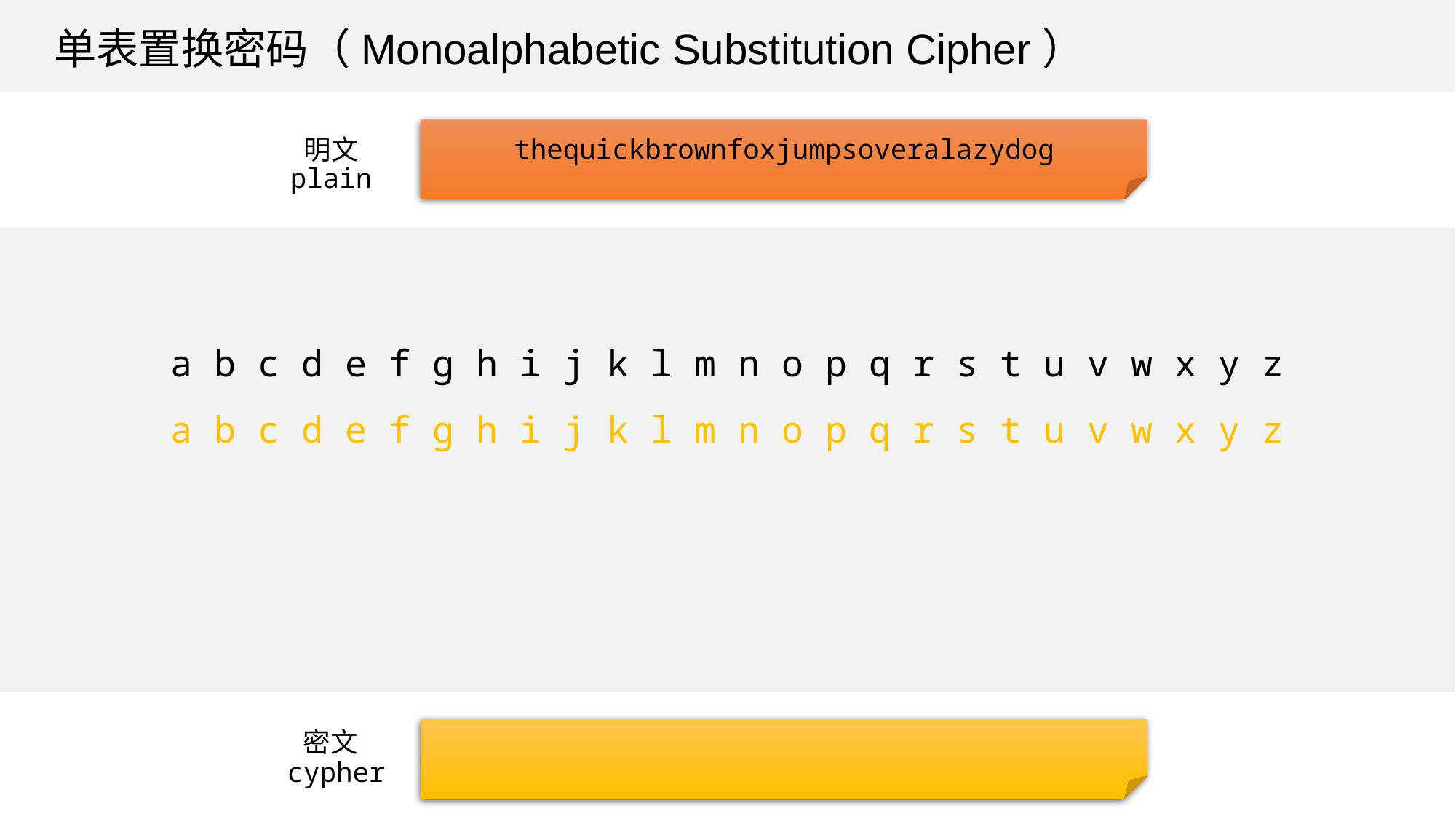

单表置换密码（Monoalphabetic Substitution Cipher）
thequickbrownfoxjumpsoveralazydog
明文
plain

a b c d e f g h i j k l m n o p q r s t u v w x y z
a b c d e f g h i j k l m n o p q r s t u v w x y z

密文
cypher